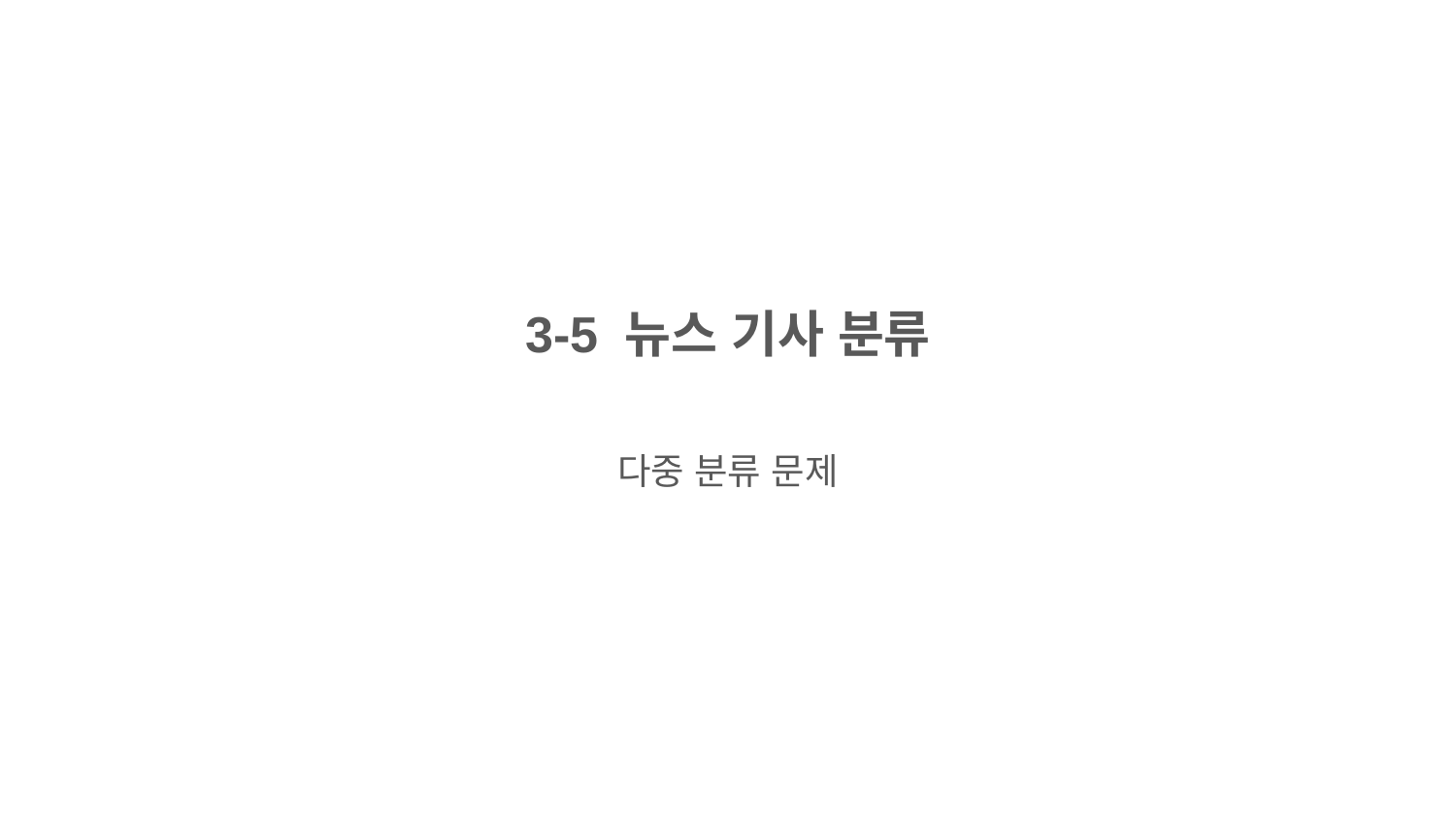

# 3-5 뉴스 기사 분류
다중 분류 문제